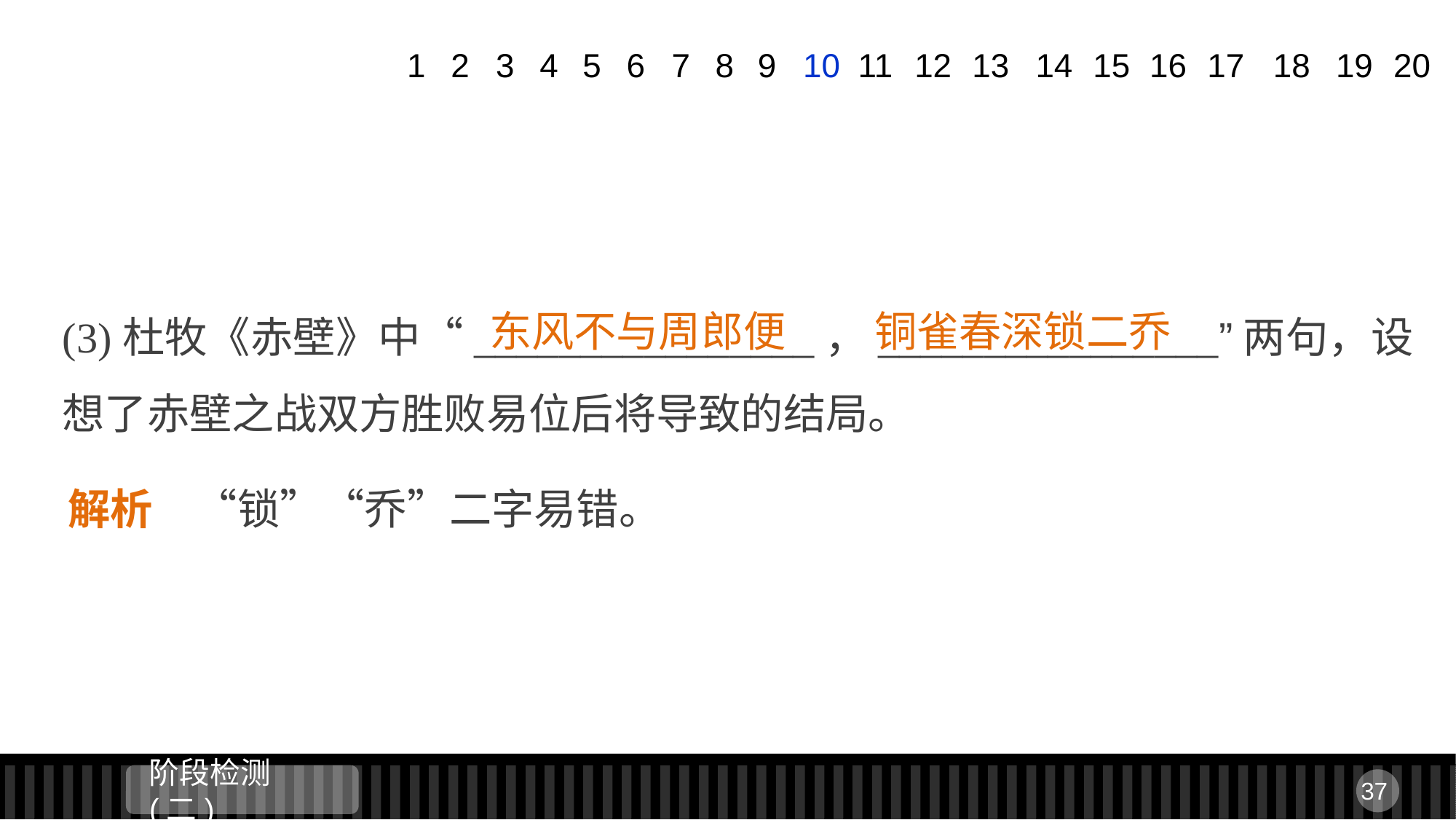

1
2
3
4
5
6
7
8
9
10
11
12
13
14
15
16
17
18
19
20
东风不与周郎便
铜雀春深锁二乔
(3)杜牧《赤壁》中“________________，________________”两句，设想了赤壁之战双方胜败易位后将导致的结局。
解析　“锁”“乔”二字易错。